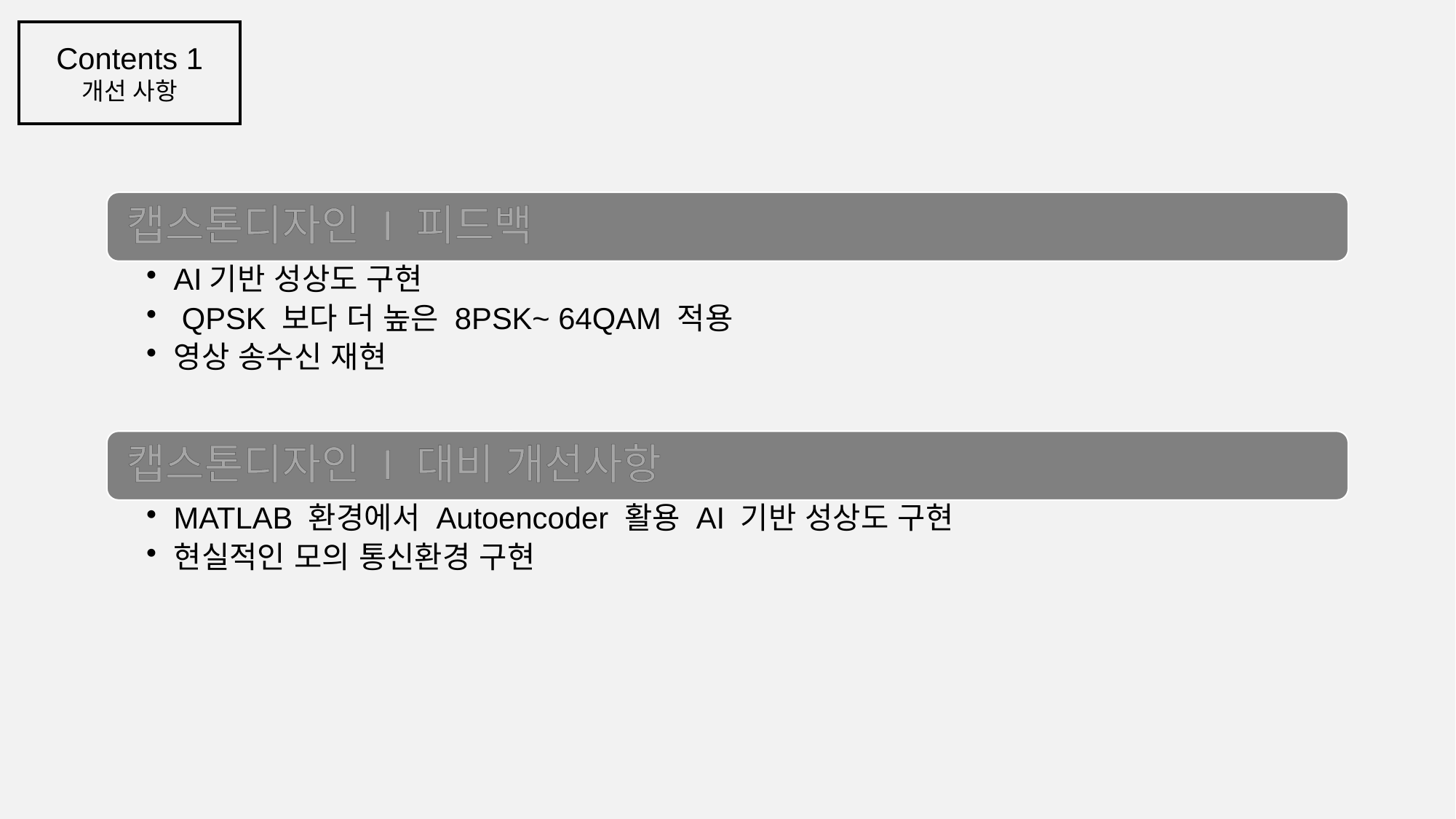

Contents 1
개선 사항
캡스톤디자인 I 피드백
AI기반 성상도 구현
 QPSK 보다 더 높은 8PSK~ 64QAM 적용
영상 송수신 재현
캡스톤디자인 I 대비 개선사항
MATLAB 환경에서 Autoencoder 활용 AI 기반 성상도 구현
현실적인 모의 통신환경 구현